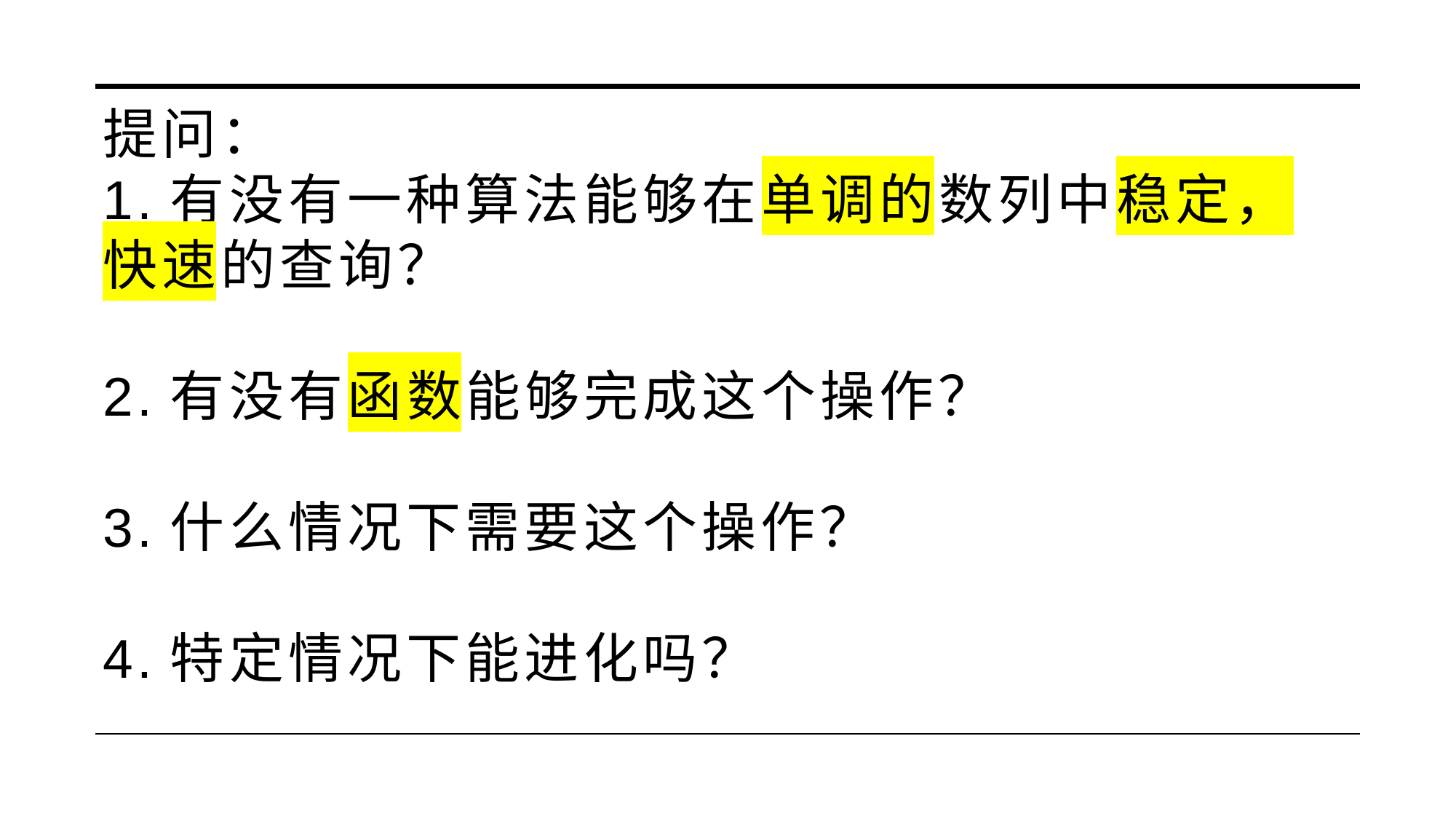

# 提问： 1.有没有一种算法能够在单调的数列中稳定，快速的查询？ 2.有没有函数能够完成这个操作？ 3.什么情况下需要这个操作？ 4.特定情况下能进化吗？